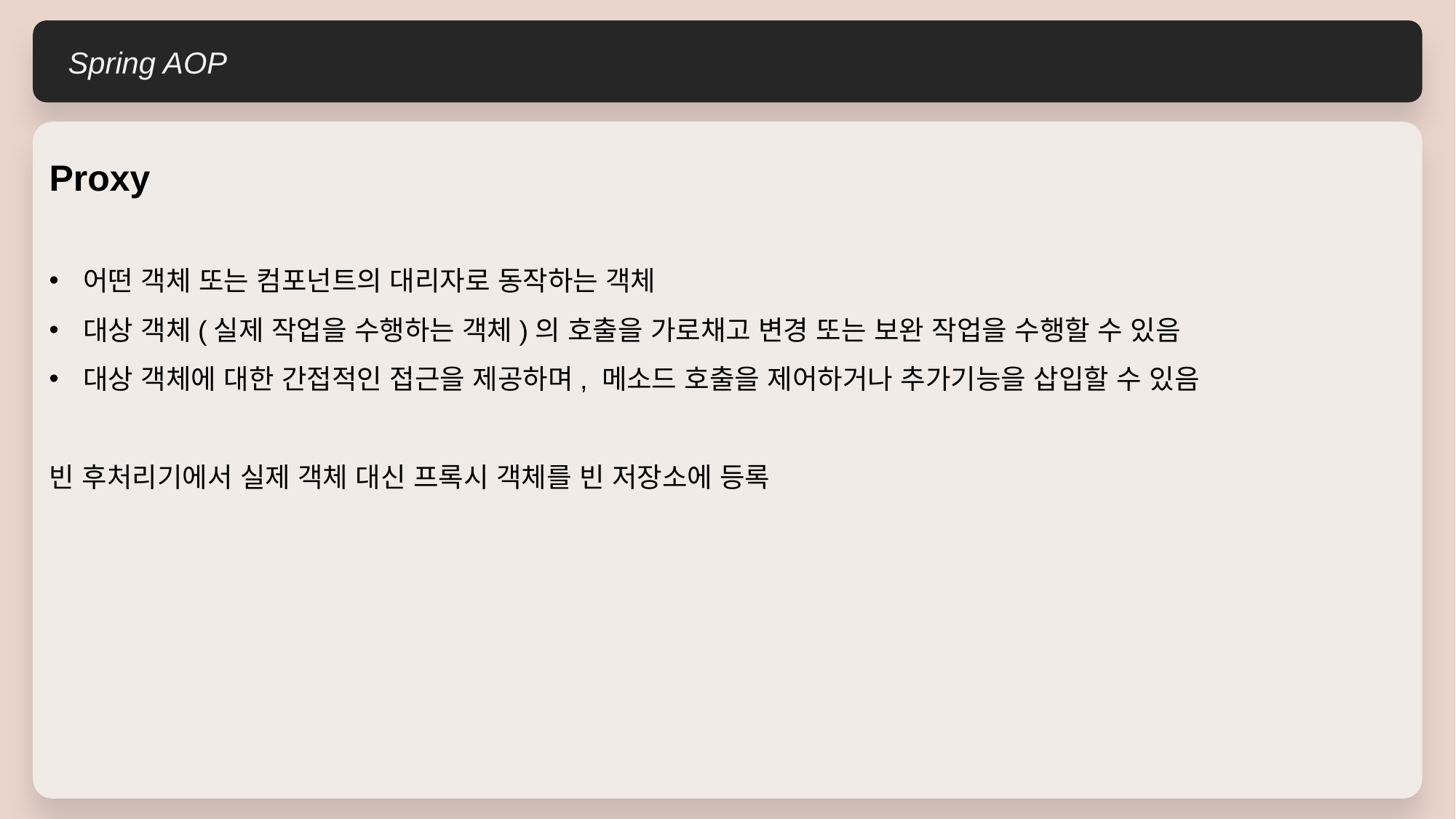

Spring AOP
Proxy

어떤 객체 또는 컴포넌트의 대리자로 동작하는 객체
대상 객체(실제 작업을 수행하는 객체)의 호출을 가로채고 변경 또는 보완 작업을 수행할 수 있음
대상 객체에 대한 간접적인 접근을 제공하며, 메소드 호출을 제어하거나 추가기능을 삽입할 수 있음

빈 후처리기에서 실제 객체 대신 프록시 객체를 빈 저장소에 등록